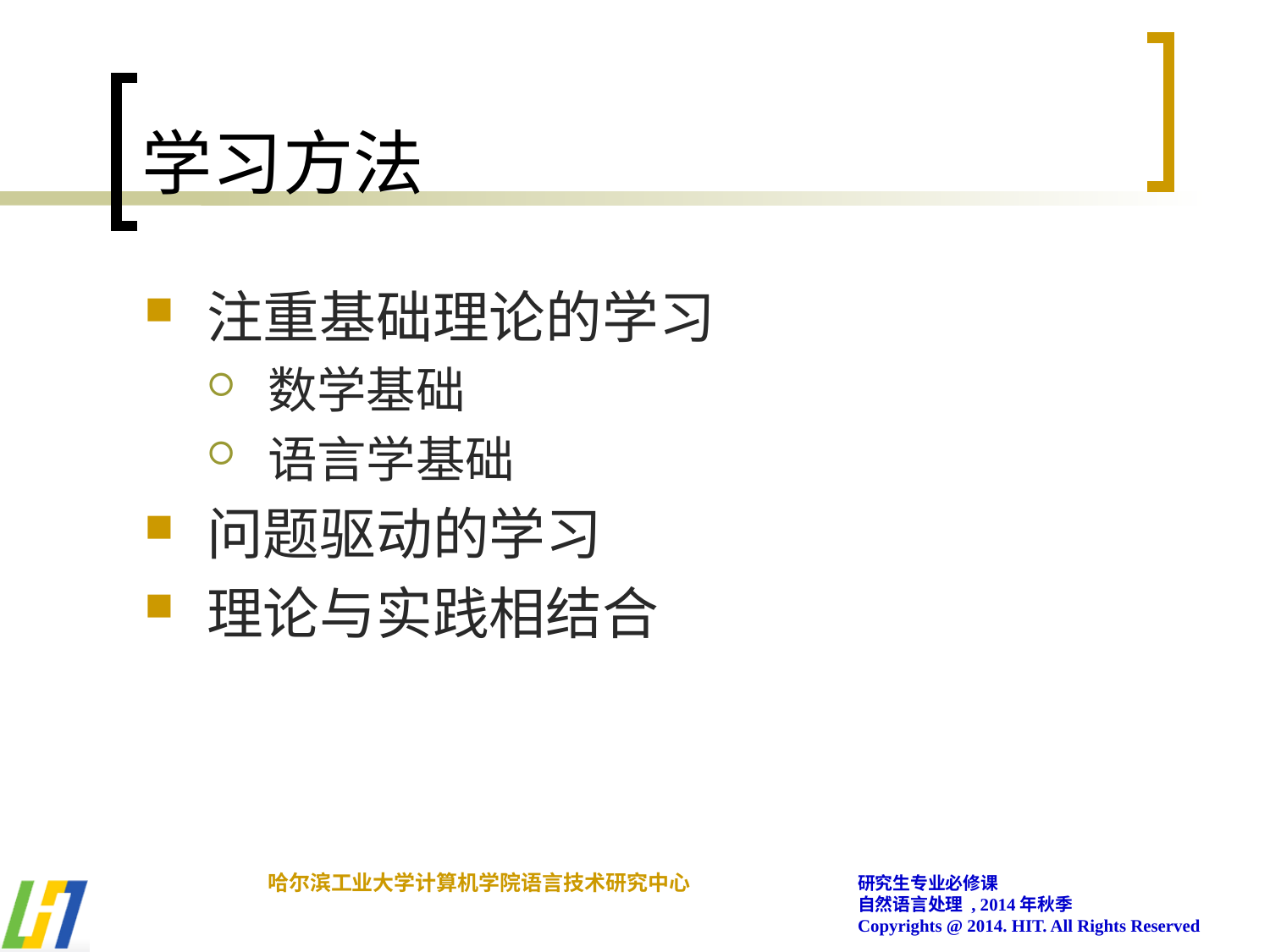

# 学习方法
注重基础理论的学习
数学基础
语言学基础
问题驱动的学习
理论与实践相结合

哈尔滨工业大学计算机学院语言技术研究中心
研究生专业必修课
自然语言处理 , 2014年秋季
Copyrights @ 2014. HIT. All Rights Reserved